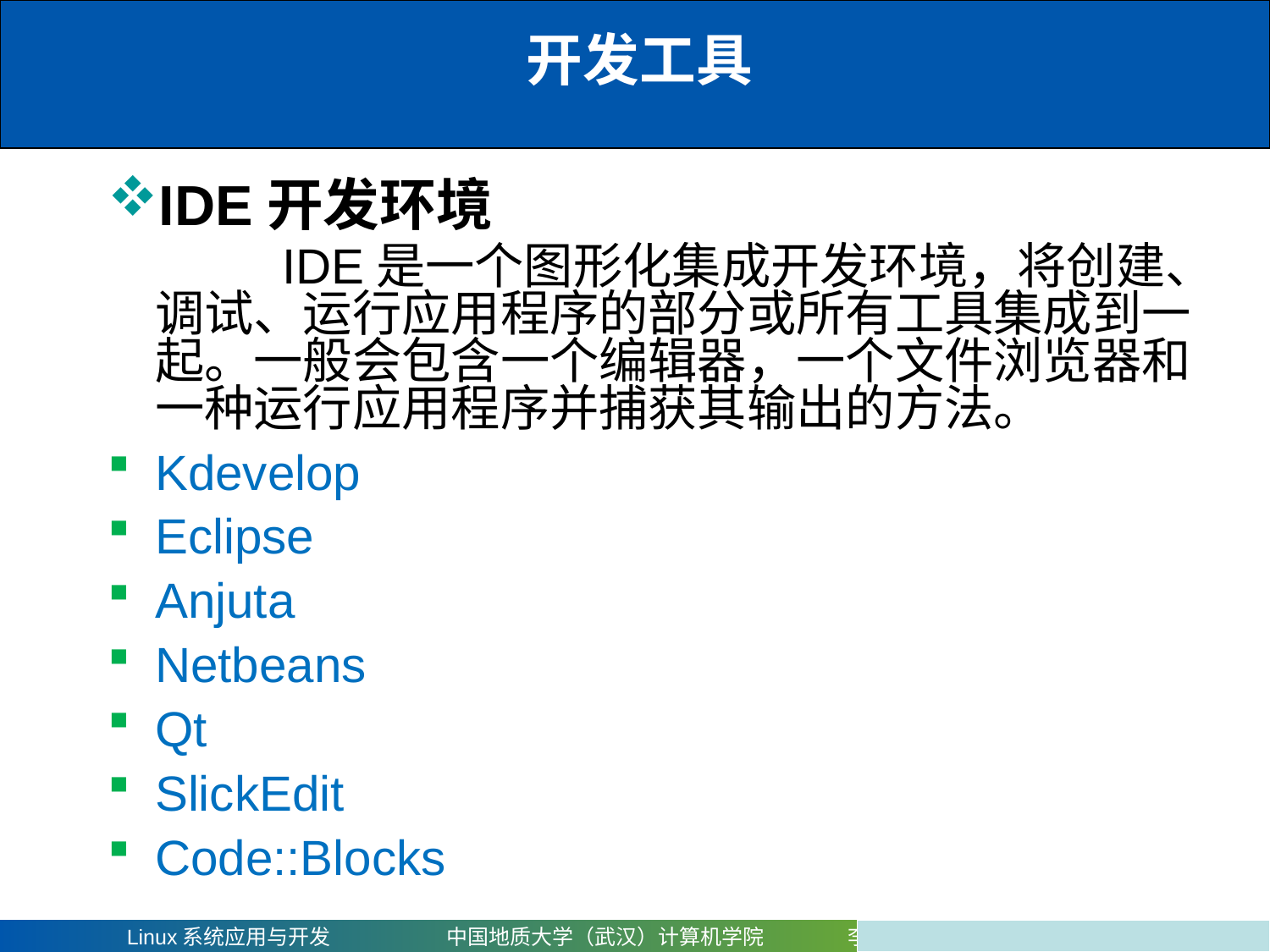

开发工具

IDE开发环境
		IDE是一个图形化集成开发环境，将创建、调试、运行应用程序的部分或所有工具集成到一起。一般会包含一个编辑器，一个文件浏览器和一种运行应用程序并捕获其输出的方法。
Kdevelop
Eclipse
Anjuta
Netbeans
Qt
SlickEdit
Code::Blocks